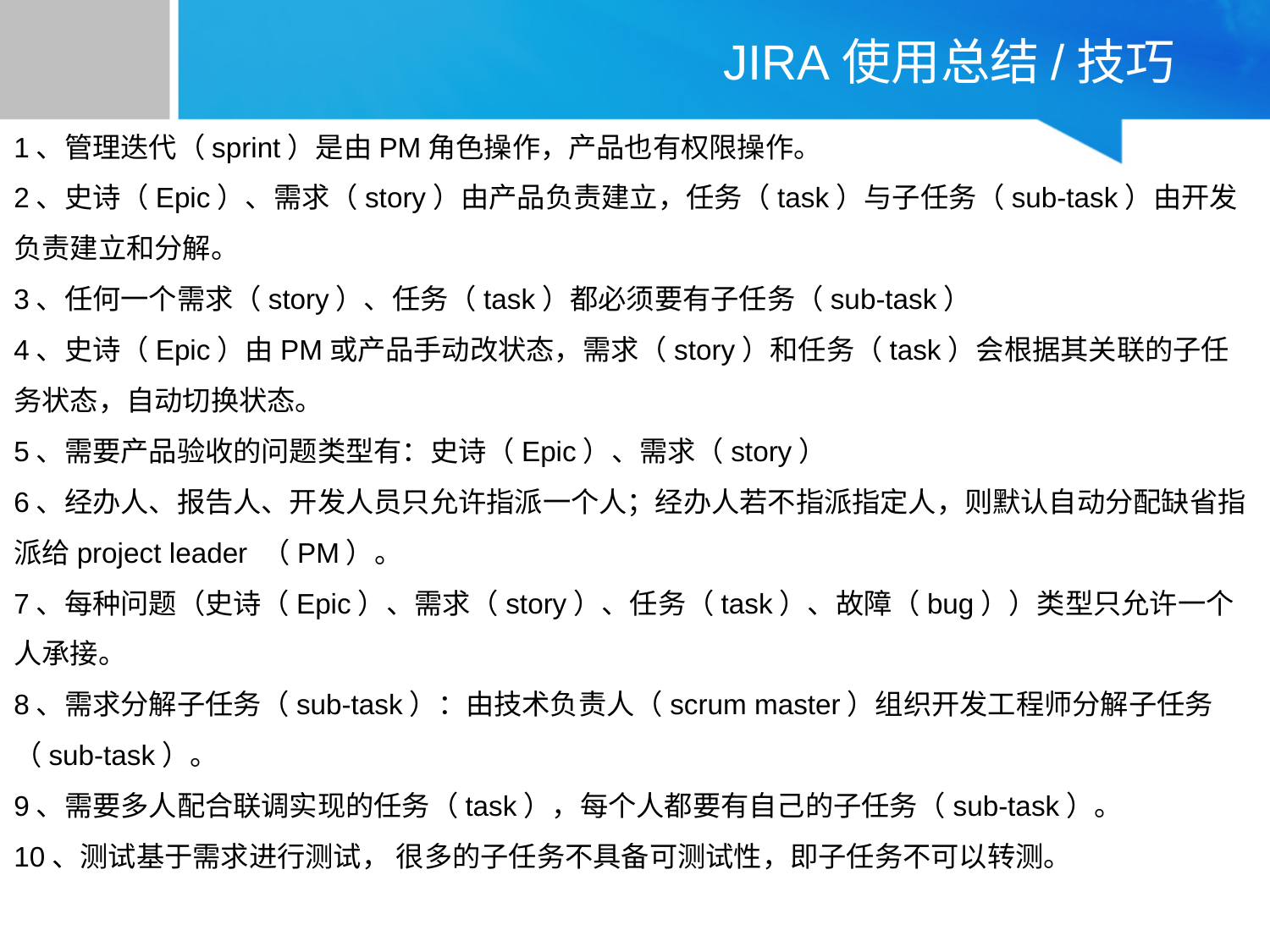

JIRA使用总结/技巧
1、管理迭代（sprint）是由PM角色操作，产品也有权限操作。
2、史诗（Epic）、需求（story）由产品负责建立，任务（task）与子任务（sub-task）由开发负责建立和分解。
3、任何一个需求（story）、任务（task）都必须要有子任务（sub-task）
4、史诗（Epic）由PM或产品手动改状态，需求（story）和任务（task）会根据其关联的子任务状态，自动切换状态。
5、需要产品验收的问题类型有：史诗（Epic）、需求（story）
6、经办人、报告人、开发人员只允许指派一个人；经办人若不指派指定人，则默认自动分配缺省指派给project leader （PM）。
7、每种问题（史诗（Epic）、需求（story）、任务（task）、故障（bug））类型只允许一个人承接。
8、需求分解子任务（sub-task）：由技术负责人（scrum master）组织开发工程师分解子任务（sub-task）。
9、需要多人配合联调实现的任务（task），每个人都要有自己的子任务（sub-task）。
10、测试基于需求进行测试， 很多的子任务不具备可测试性，即子任务不可以转测。